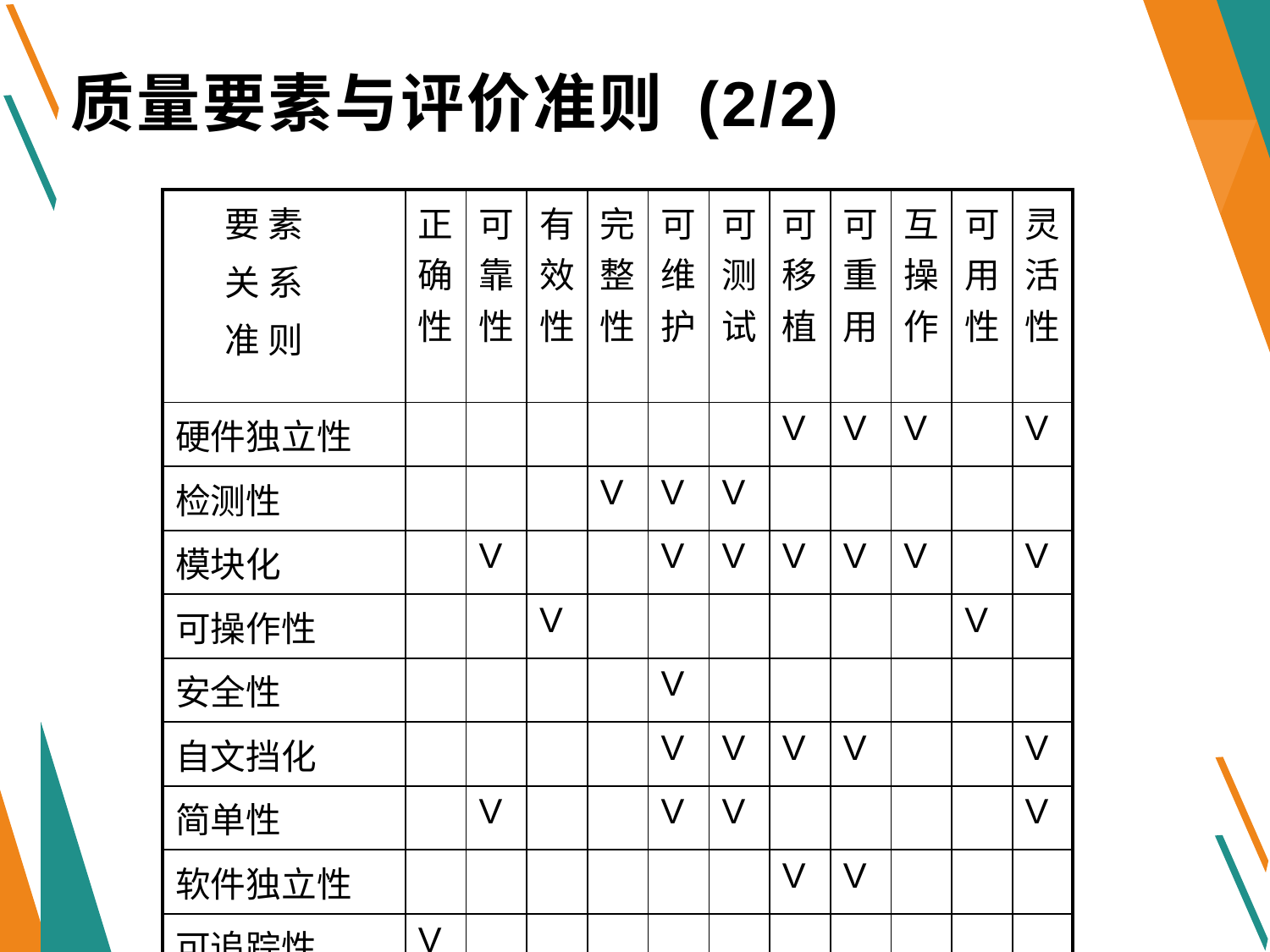

质量要素与评价准则 (2/2)
| 要 素 关 系 准 则 | 正确性 | 可靠性 | 有效性 | 完整性 | 可维护 | 可测试 | 可移植 | 可重用 | 互操作 | 可用性 | 灵活性 |
| --- | --- | --- | --- | --- | --- | --- | --- | --- | --- | --- | --- |
| 硬件独立性 |  |  |  |  |  |  | V | V | V |  | V |
| 检测性 |  |  |  | V | V | V |  |  |  |  |  |
| 模块化 |  | V |  |  | V | V | V | V | V |  | V |
| 可操作性 |  |  | V |  |  |  |  |  |  | V |  |
| 安全性 |  |  |  |  | V |  |  |  |  |  |  |
| 自文挡化 |  |  |  |  | V | V | V | V |  |  | V |
| 简单性 |  | V |  |  | V | V |  |  |  |  | V |
| 软件独立性 |  |  |  |  |  |  | V | V |  |  |  |
| 可追踪性 | V |  |  |  |  |  |  |  |  |  |  |
| 易培训性 |  |  |  |  |  |  |  |  |  | V |  |